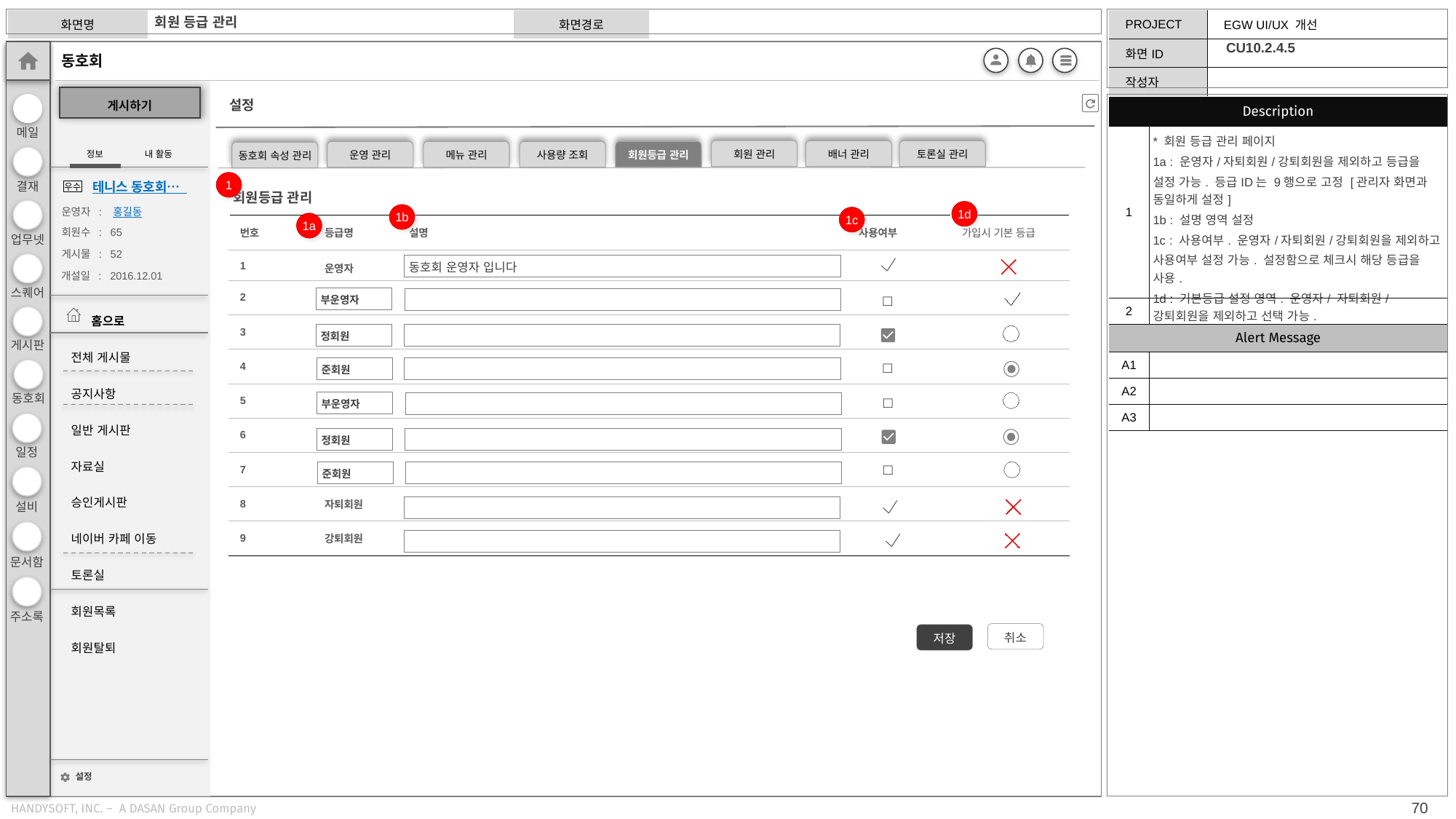

회원 등급 관리
CU10.2.4.5

설정
| Description |  |
| --- | --- |
| 1 | \* 회원 등급 관리 페이지 1a : 운영자/자퇴회원/강퇴회원을 제외하고 등급을 설정 가능. 등급ID는 9행으로 고정 [관리자 화면과 동일하게 설정] 1b : 설명 영역 설정 1c : 사용여부. 운영자/자퇴회원/강퇴회원을 제외하고 사용여부 설정 가능. 설정함으로 체크시 해당 등급을 사용. 1d : 기본등급 설정 영역. 운영자/ 자퇴회원/ 강퇴회원을 제외하고 선택 가능. |
| 2 |  |
| Alert Message |  |
| A1 |  |
| A2 |  |
| A3 |  |
회원 관리
배너 관리
토론실 관리
운영 관리
메뉴 관리
사용량 조회
회원등급 관리
동호회 속성 관리
1
회원등급 관리
1d
1b
1c
1a
| 번호 | 등급명 | 설명 | 사용여부 | 가입시 기본 등급 |
| --- | --- | --- | --- | --- |
| 1 | 운영자 |  |  |  |
| 2 |  |  |  |  |
| 3 |  |  |  |  |
| 4 |  |  |  |  |
| 5 |  |  |  |  |
| 6 |  |  |  |  |
| 7 |  |  |  |  |
| 8 | 자퇴회원 |  |  |  |
| 9 | 강퇴회원 |  |  |  |
동호회 운영자 입니다

□
부운영자

정회원

□
준회원

□
부운영자

정회원

□
준회원

취소
저장